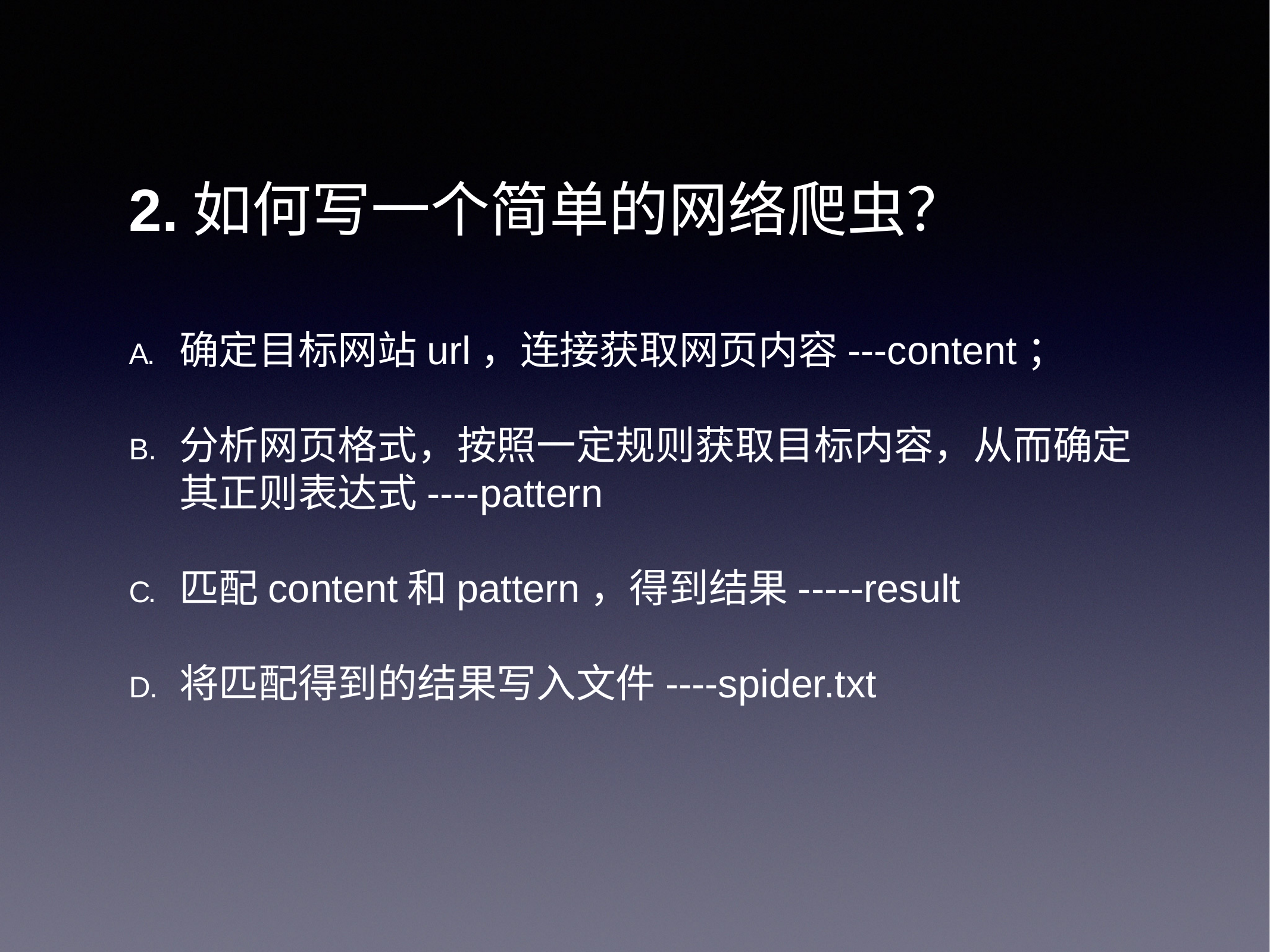

# 2.如何写一个简单的网络爬虫？
确定目标网站url，连接获取网页内容---content；

分析网页格式，按照一定规则获取目标内容，从而确定其正则表达式----pattern

匹配content和pattern，得到结果-----result

将匹配得到的结果写入文件----spider.txt